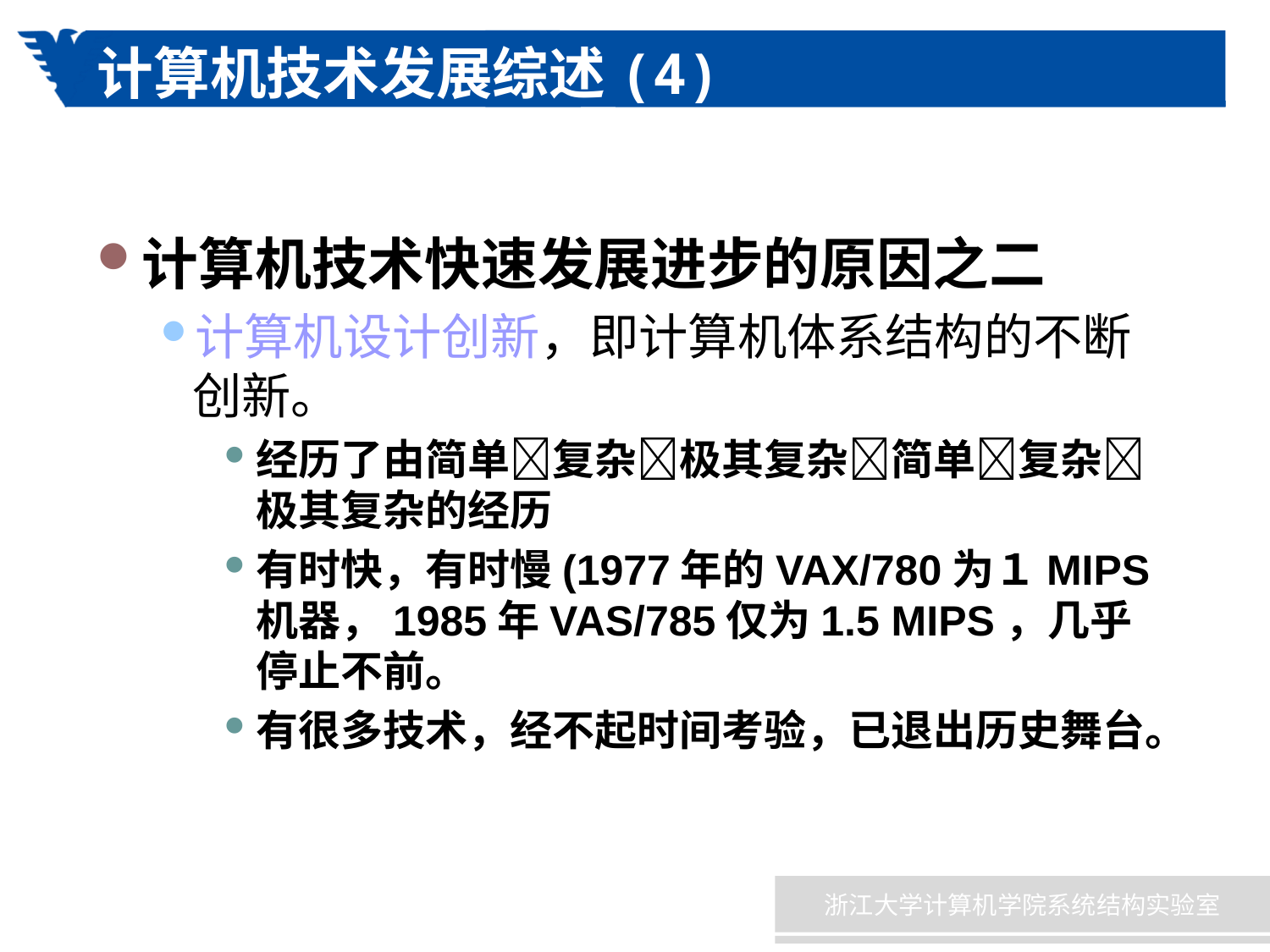

# 计算机技术发展综述(4)
计算机技术快速发展进步的原因之二
计算机设计创新，即计算机体系结构的不断创新。
经历了由简单→复杂→极其复杂→简单→复杂→极其复杂的经历
有时快，有时慢(1977年的VAX/780为１MIPS机器，1985年VAS/785仅为1.5 MIPS，几乎停止不前。
有很多技术，经不起时间考验，已退出历史舞台。